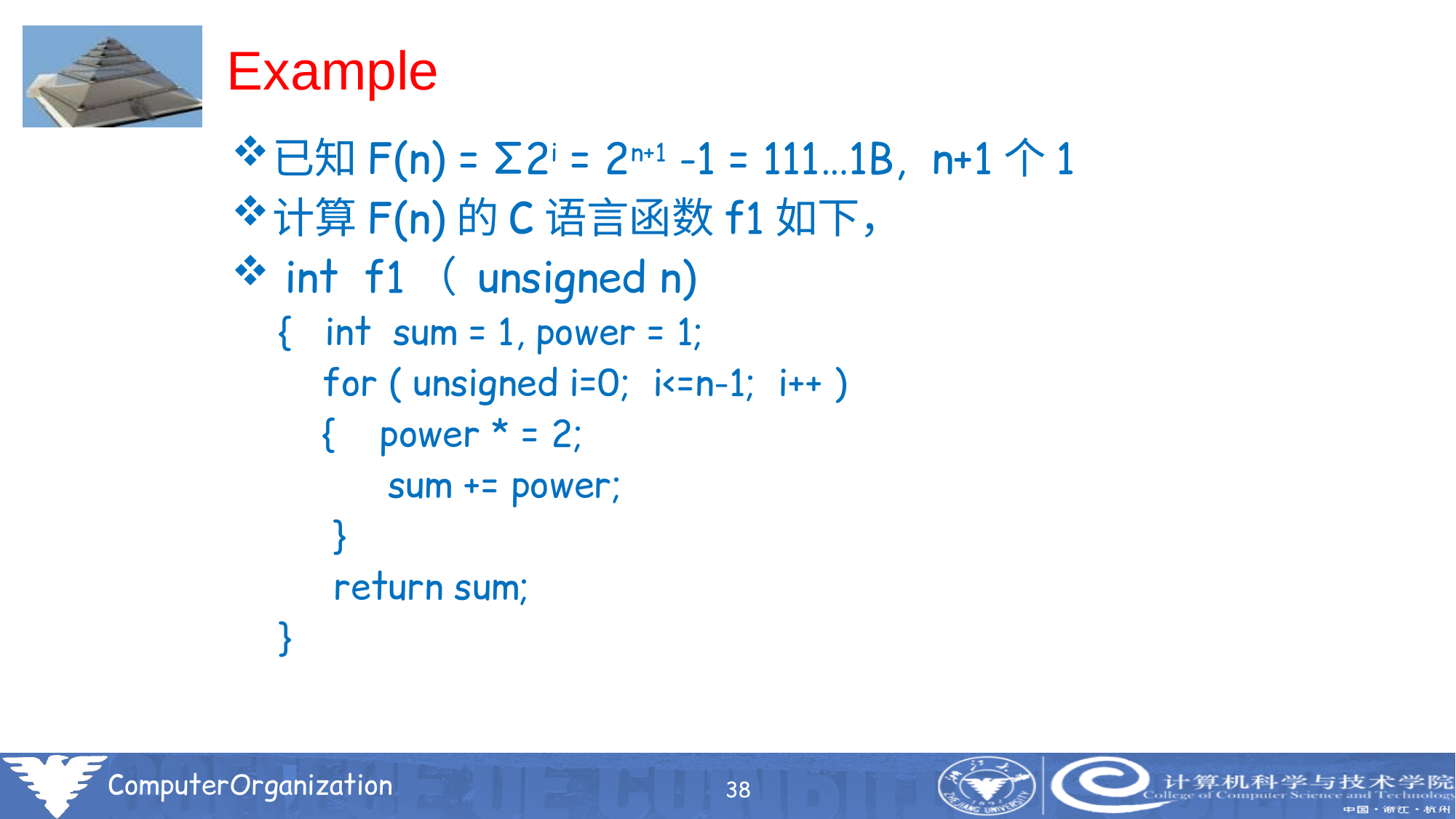

# Example
已知F(n) = Σ2i = 2n+1 -1 = 111…1B,  n+1个1
计算F(n)的C语言函数f1如下，
 int  f1（ unsigned n)
{   int  sum = 1, power = 1;
    for ( unsigned i=0;  i<=n-1;  i++ )
    {    power * = 2;
          sum += power;
     }
     return sum;
}